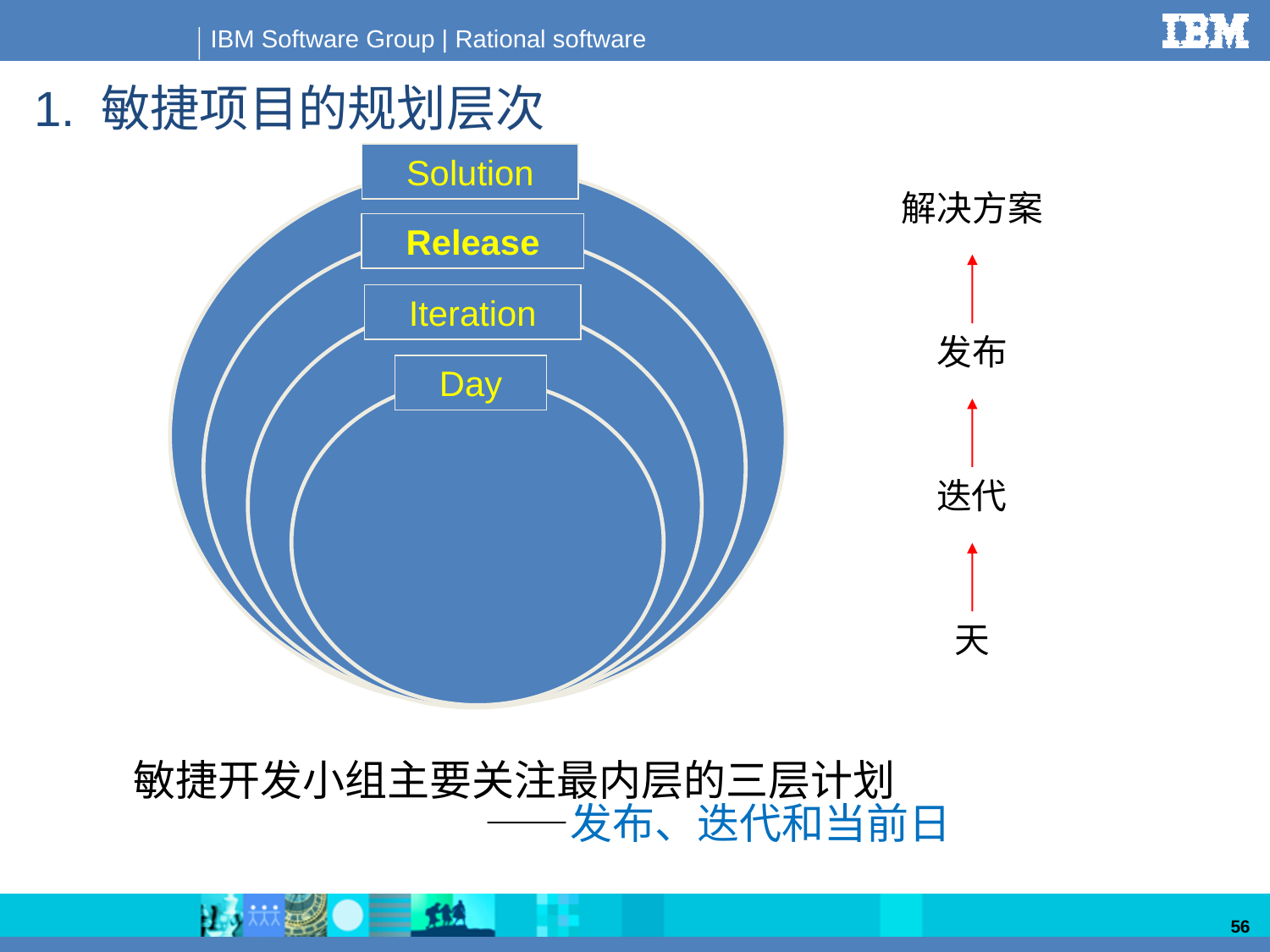

# 1. 敏捷项目的规划层次
Solution

解决方案
Release

Iteration

发布
Day

迭代

天
敏捷开发小组主要关注最内层的三层计划
                                     ——发布、迭代和当前日
56